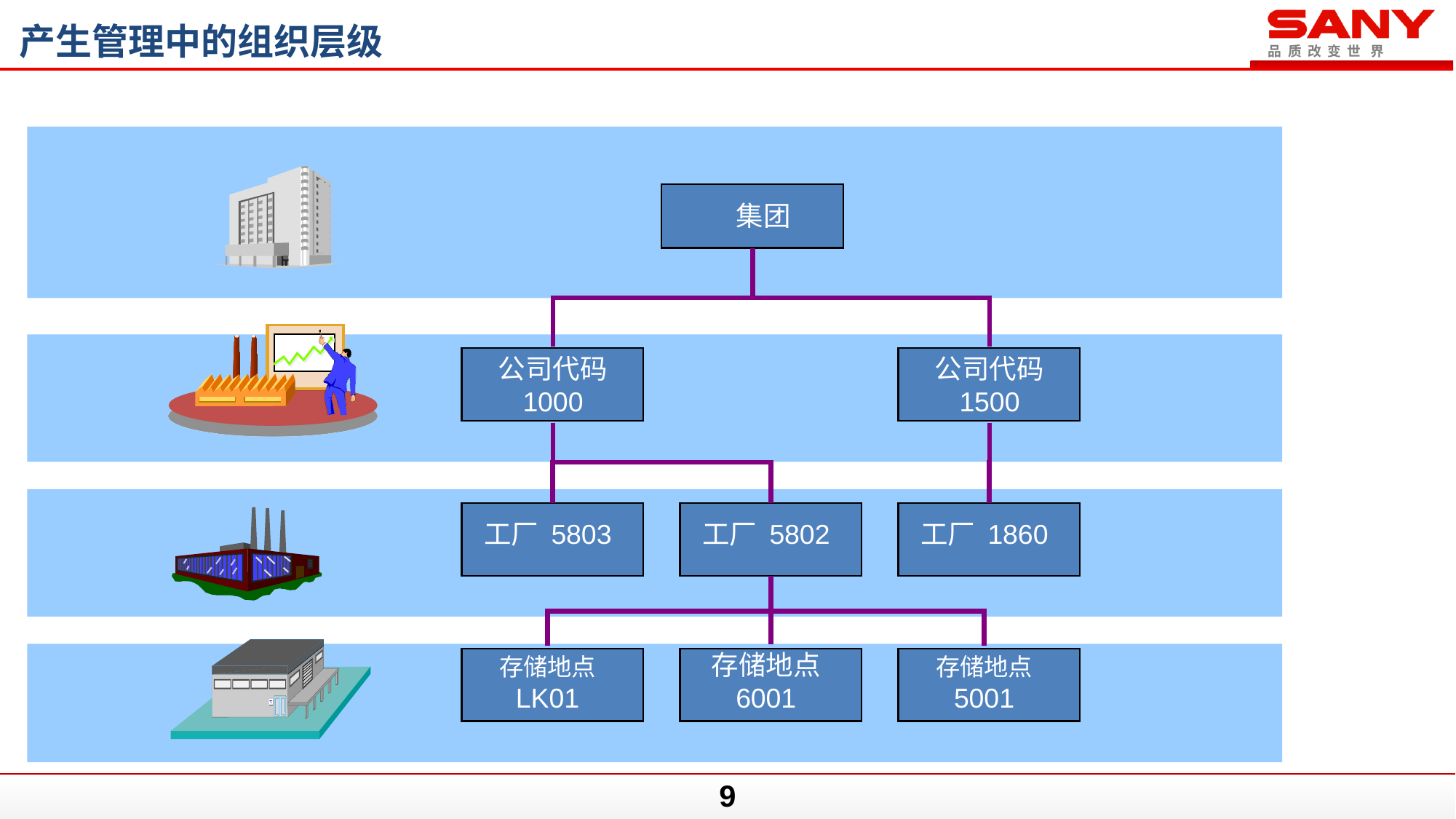

产生管理中的组织层级

集团

公司代码
1000

公司代码
1500

工厂 5803
工厂 5802
工厂 1860

存储地点
6001

存储地点
LK01
存储地点
5001